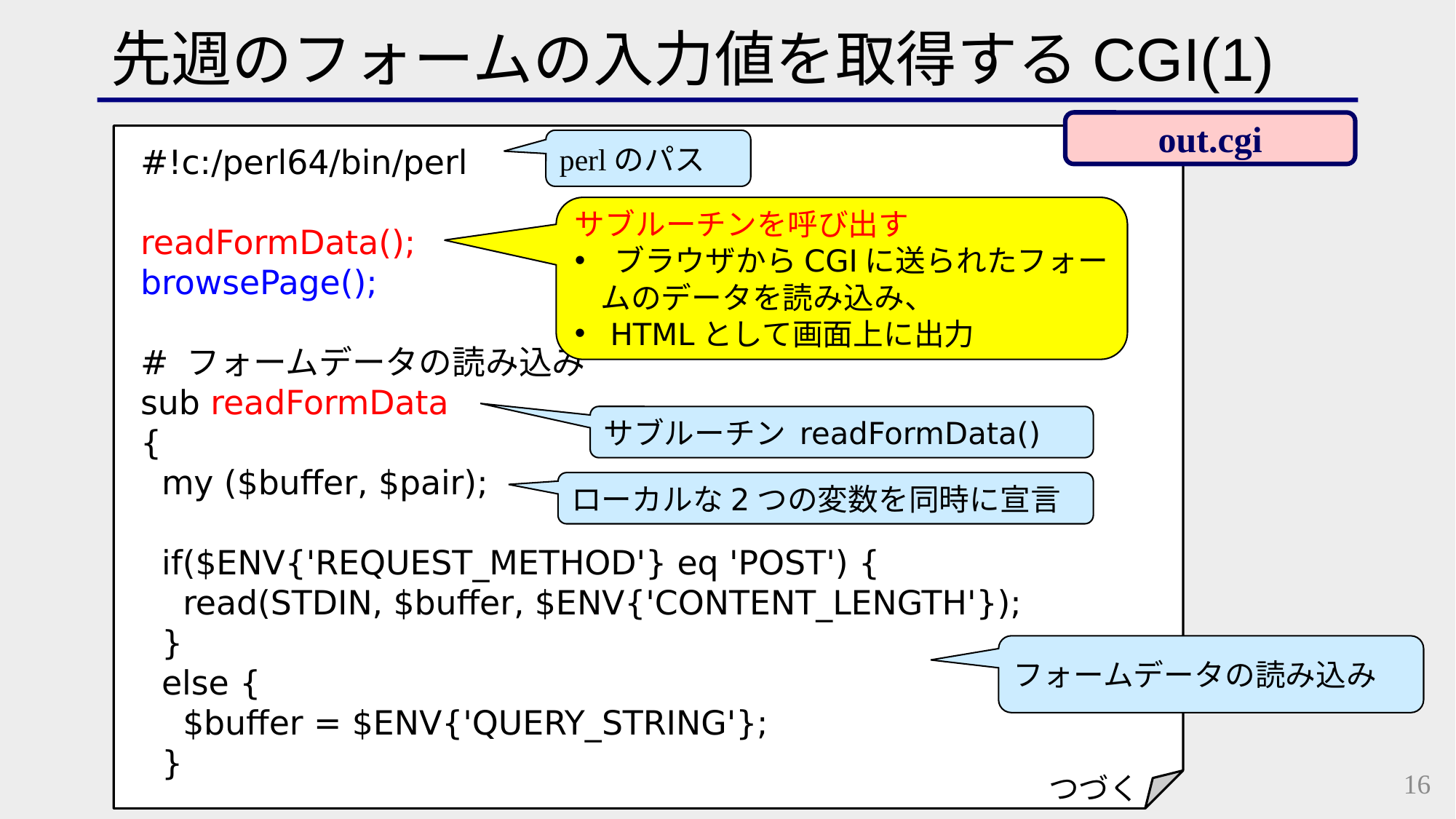

# 先週のフォームの入力値を取得するCGI(1)
out.cgi

perlのパス
#!c:/perl64/bin/perl

readFormData();
browsePage();

# フォームデータの読み込み
sub readFormData
{
  my ($buffer, $pair);

  if($ENV{'REQUEST_METHOD'} eq 'POST') {
    read(STDIN, $buffer, $ENV{'CONTENT_LENGTH'});
  }
  else {
    $buffer = $ENV{'QUERY_STRING'};
  }
サブルーチンを呼び出す
 ブラウザからCGIに送られたフォームのデータを読み込み、
 HTMLとして画面上に出力
サブルーチン readFormData()
ローカルな2つの変数を同時に宣言
フォームデータの読み込み
16
つづく